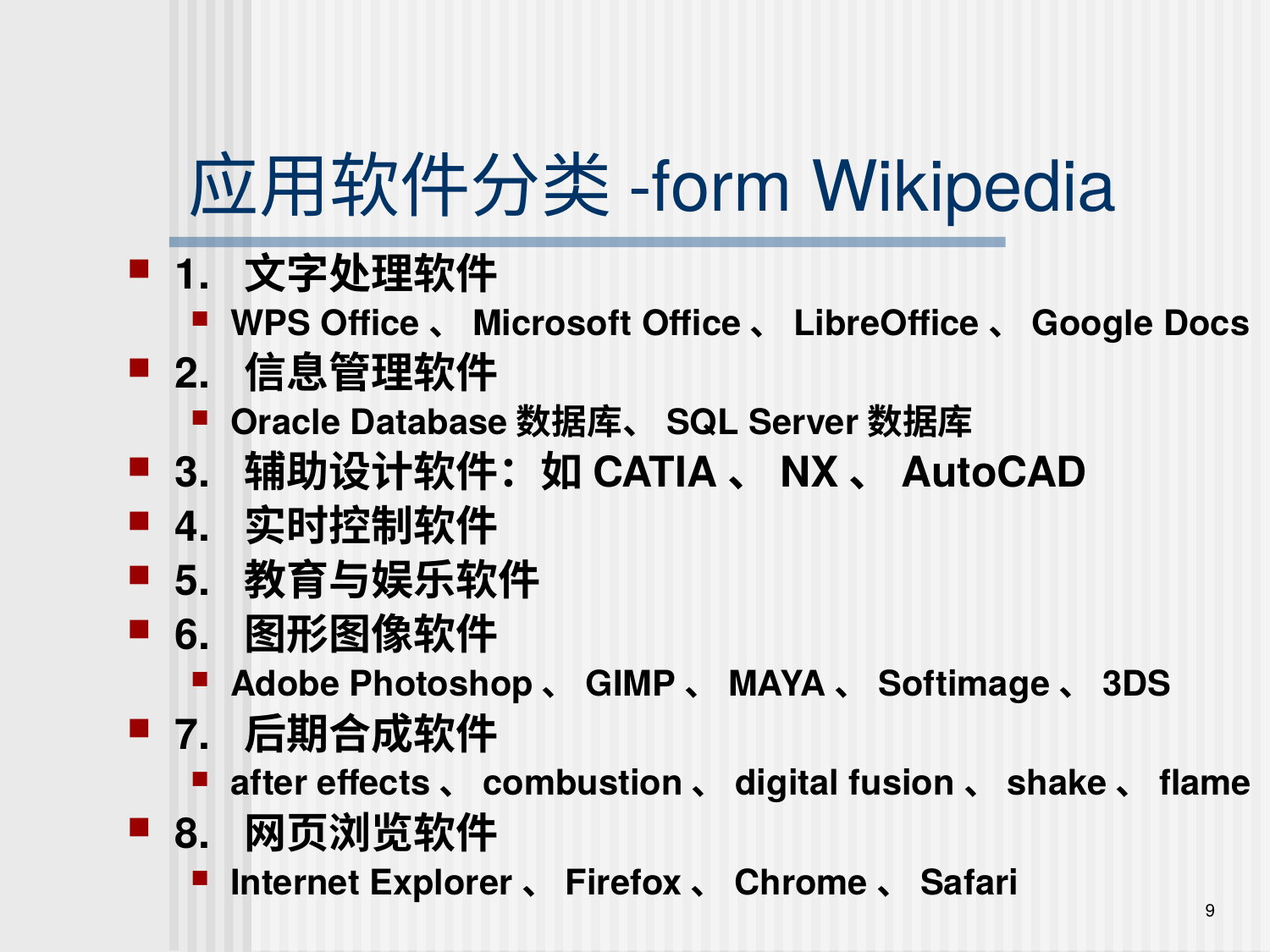

应用软件分类-form Wikipedia
1.  文字处理软件
WPS Office、Microsoft Office、LibreOffice、Google Docs
2.  信息管理软件
Oracle Database数据库、SQL Server数据库
3.  辅助设计软件：如CATIA、NX、AutoCAD
4.  实时控制软件
5.  教育与娱乐软件
6.  图形图像软件
Adobe Photoshop、GIMP、MAYA、Softimage、3DS
7.  后期合成软件
after effects、combustion、digital fusion、shake、flame
8.  网页浏览软件
Internet Explorer、Firefox、Chrome、Safari

9